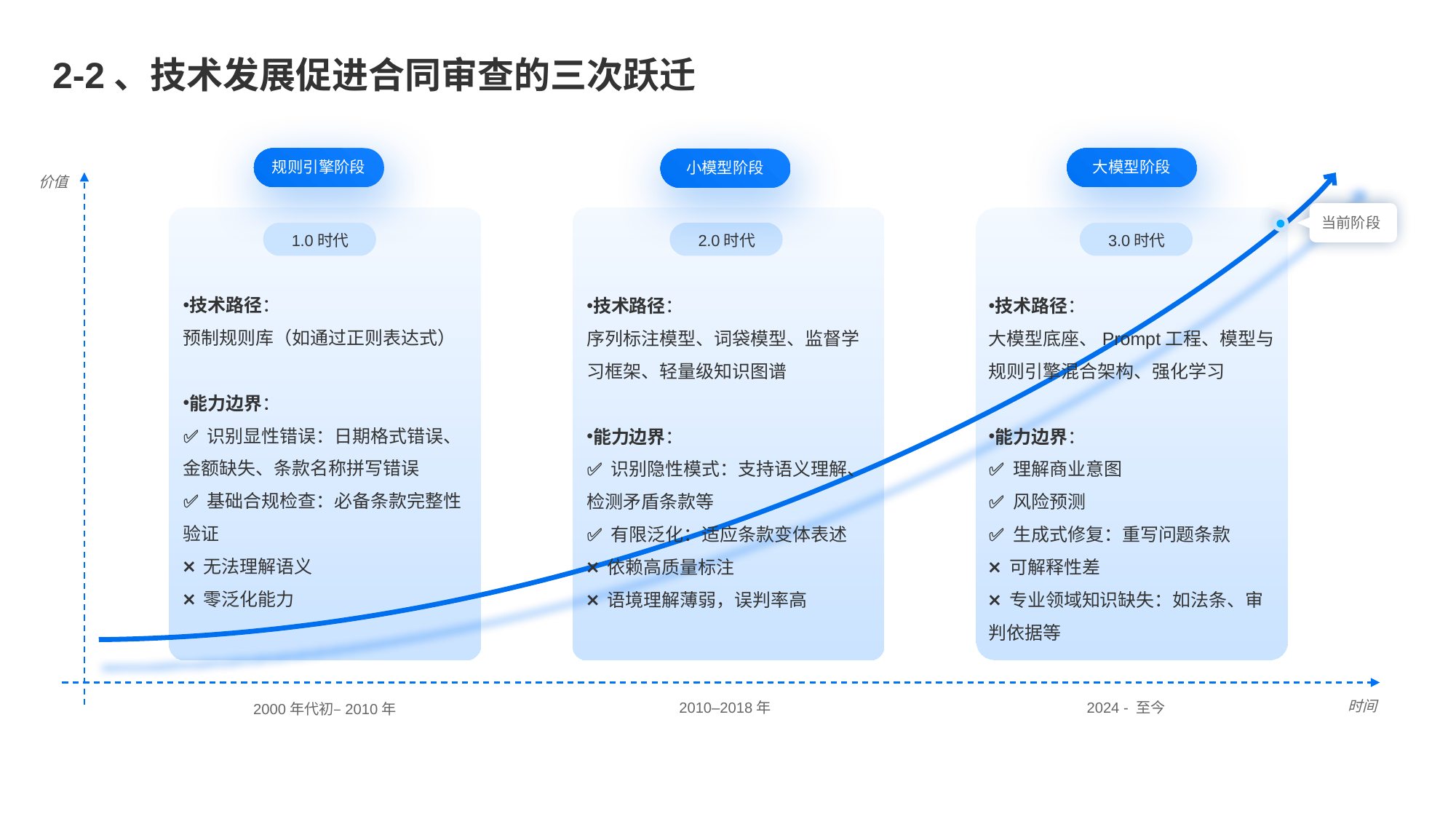

# 2-2、技术发展促进合同审查的三次跃迁

规则引擎阶段

大模型阶段

小模型阶段
价值

当前阶段

1.0时代
2.0时代
3.0时代
技术路径：
预制规则库（如通过正则表达式）

能力边界：
✅ 识别显性错误：日期格式错误、金额缺失、条款名称拼写错误
✅ 基础合规检查：必备条款完整性验证
❌ 无法理解语义
❌ 零泛化能力
技术路径：
序列标注模型、词袋模型、监督学习框架、轻量级知识图谱

能力边界：
✅ 识别隐性模式：支持语义理解、检测矛盾条款等
✅ 有限泛化：适应条款变体表述
❌ 依赖高质量标注
❌ 语境理解薄弱，误判率高
技术路径：
大模型底座、Prompt工程、模型与规则引擎混合架构、强化学习

能力边界：
✅ 理解商业意图
✅ 风险预测
✅ 生成式修复：重写问题条款
❌ 可解释性差
❌ 专业领域知识缺失：如法条、审判依据等
时间
2010–2018年
2024 - 至今
2000年代初–2010年